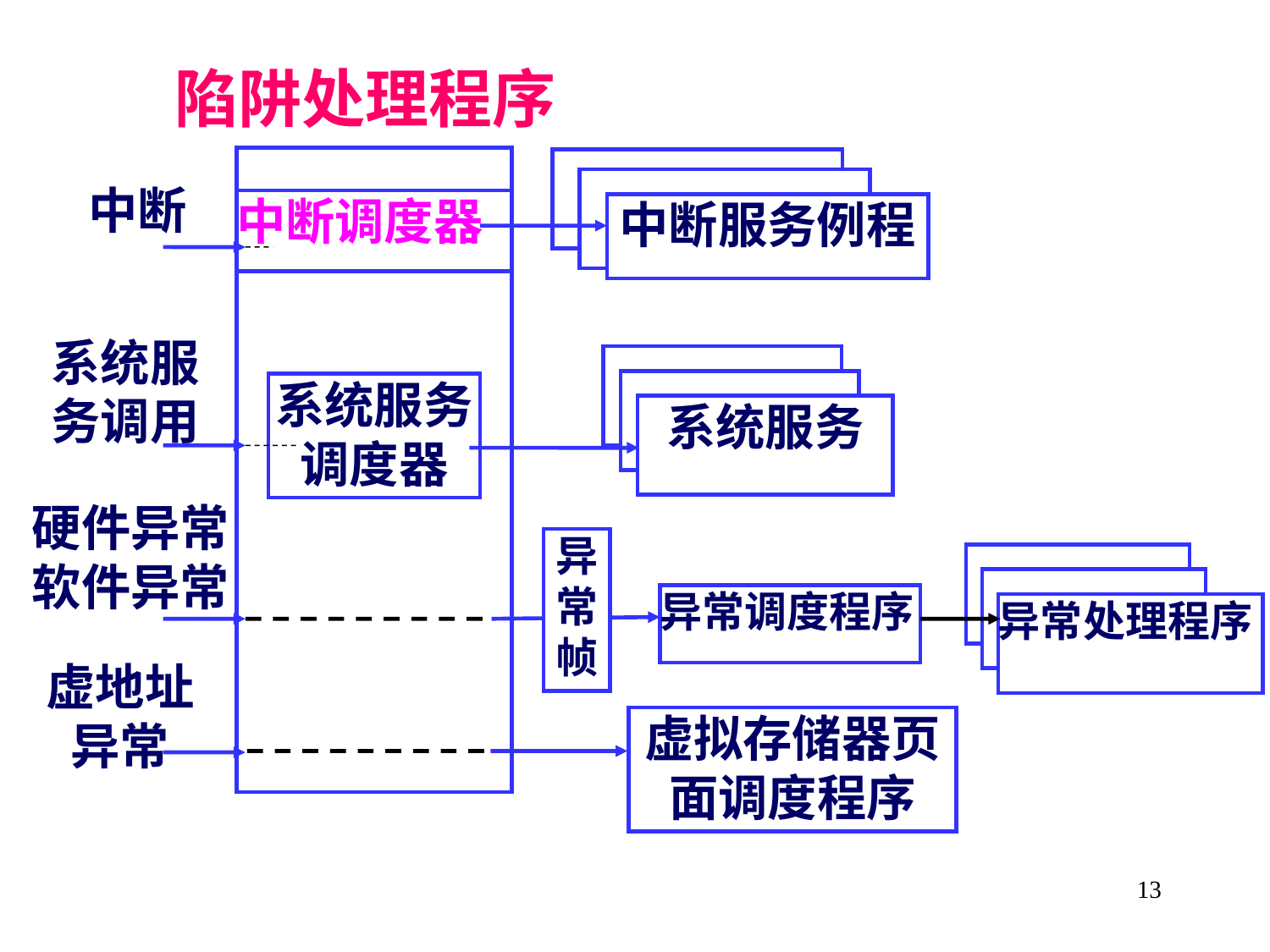

陷阱处理程序

中断
中断调度器
中断服务例程

系统服务调用

系统服务
系统服务
调度器

硬件异常
软件异常
异常帧

异常调度程序
异常处理程序

虚地址异常
虚拟存储器页面调度程序

13